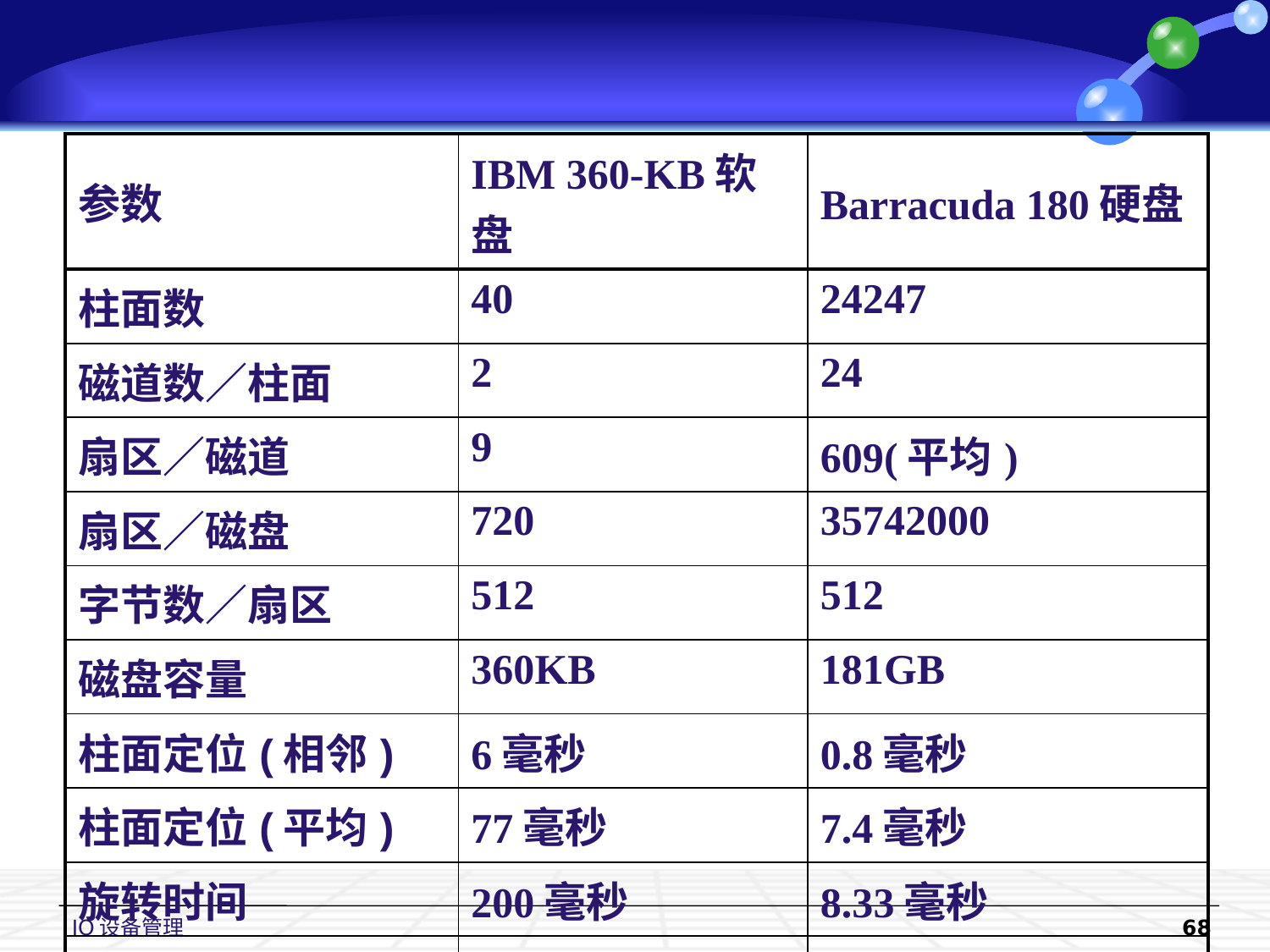

| 参数 | IBM 360-KB软盘 | Barracuda 180硬盘 |
| --- | --- | --- |
| 柱面数 | 40 | 24247 |
| 磁道数∕柱面 | 2 | 24 |
| 扇区∕磁道 | 9 | 609(平均) |
| 扇区∕磁盘 | 720 | 35742000 |
| 字节数∕扇区 | 512 | 512 |
| 磁盘容量 | 360KB | 181GB |
| 柱面定位(相邻) | 6毫秒 | 0.8毫秒 |
| 柱面定位(平均) | 77毫秒 | 7.4毫秒 |
| 旋转时间 | 200毫秒 | 8.33毫秒 |
| 扇区传送时间 | 22毫秒 | 17微秒 |
IO设备管理
68